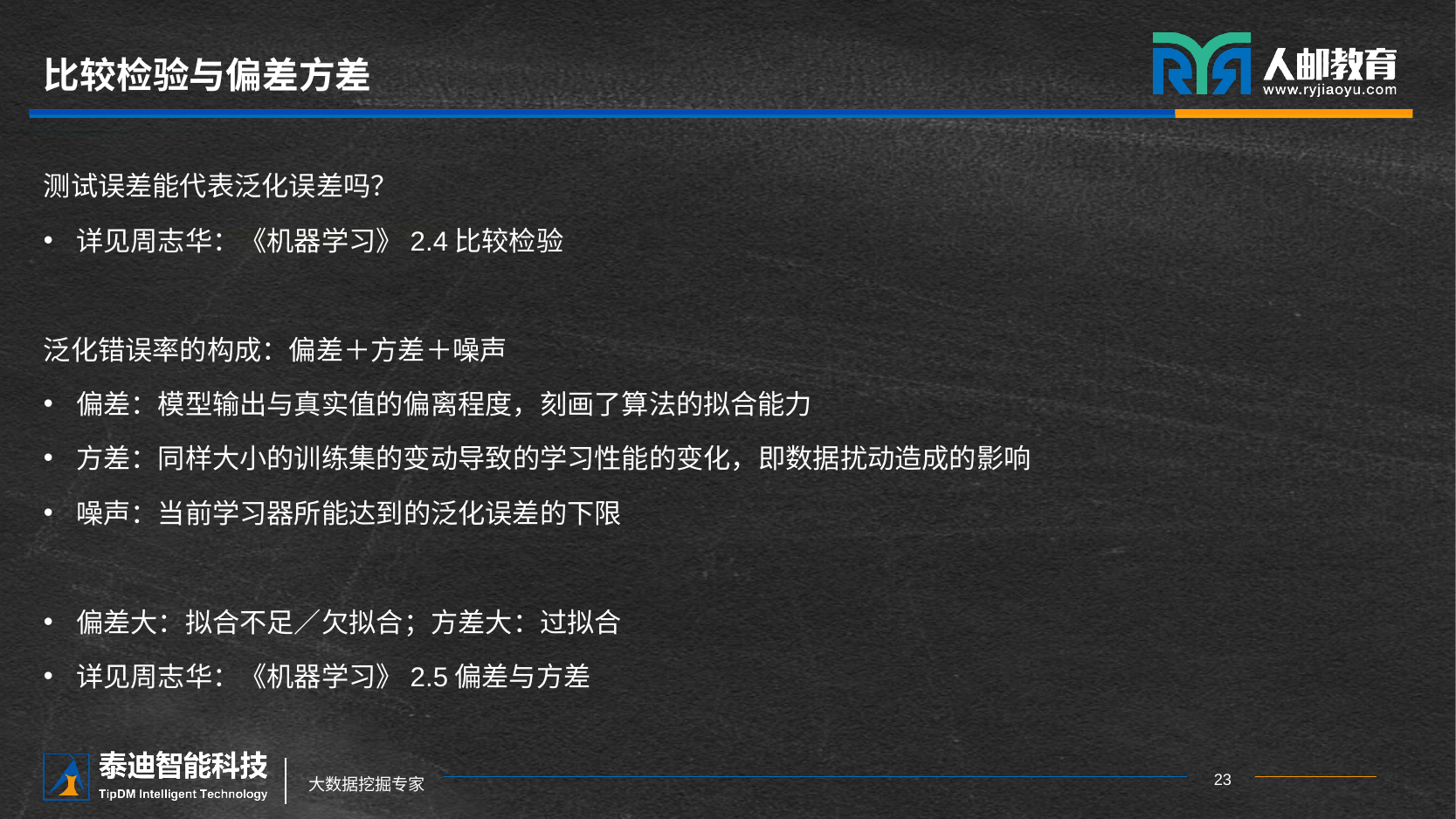

# 比较检验与偏差方差
测试误差能代表泛化误差吗？
详见周志华：《机器学习》2.4比较检验

泛化错误率的构成：偏差＋方差＋噪声
偏差：模型输出与真实值的偏离程度，刻画了算法的拟合能力
方差：同样大小的训练集的变动导致的学习性能的变化，即数据扰动造成的影响
噪声：当前学习器所能达到的泛化误差的下限

偏差大：拟合不足／欠拟合；方差大：过拟合
详见周志华：《机器学习》2.5偏差与方差